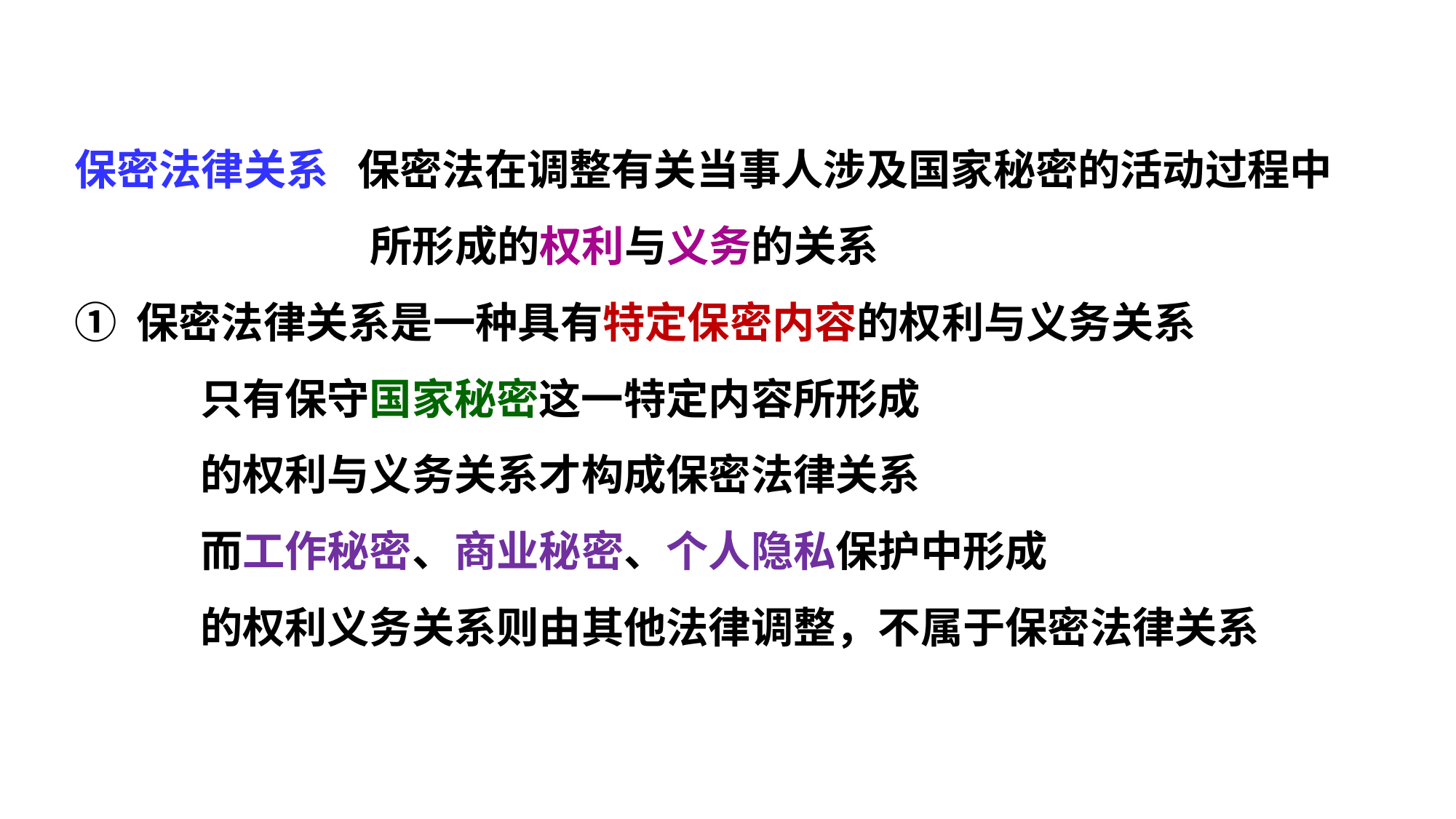

保密法律关系   保密法在调整有关当事人涉及国家秘密的活动过程中
		       所形成的权利与义务的关系
① 保密法律关系是一种具有特定保密内容的权利与义务关系
            只有保守国家秘密这一特定内容所形成
            的权利与义务关系才构成保密法律关系
            而工作秘密、商业秘密、个人隐私保护中形成
            的权利义务关系则由其他法律调整，不属于保密法律关系